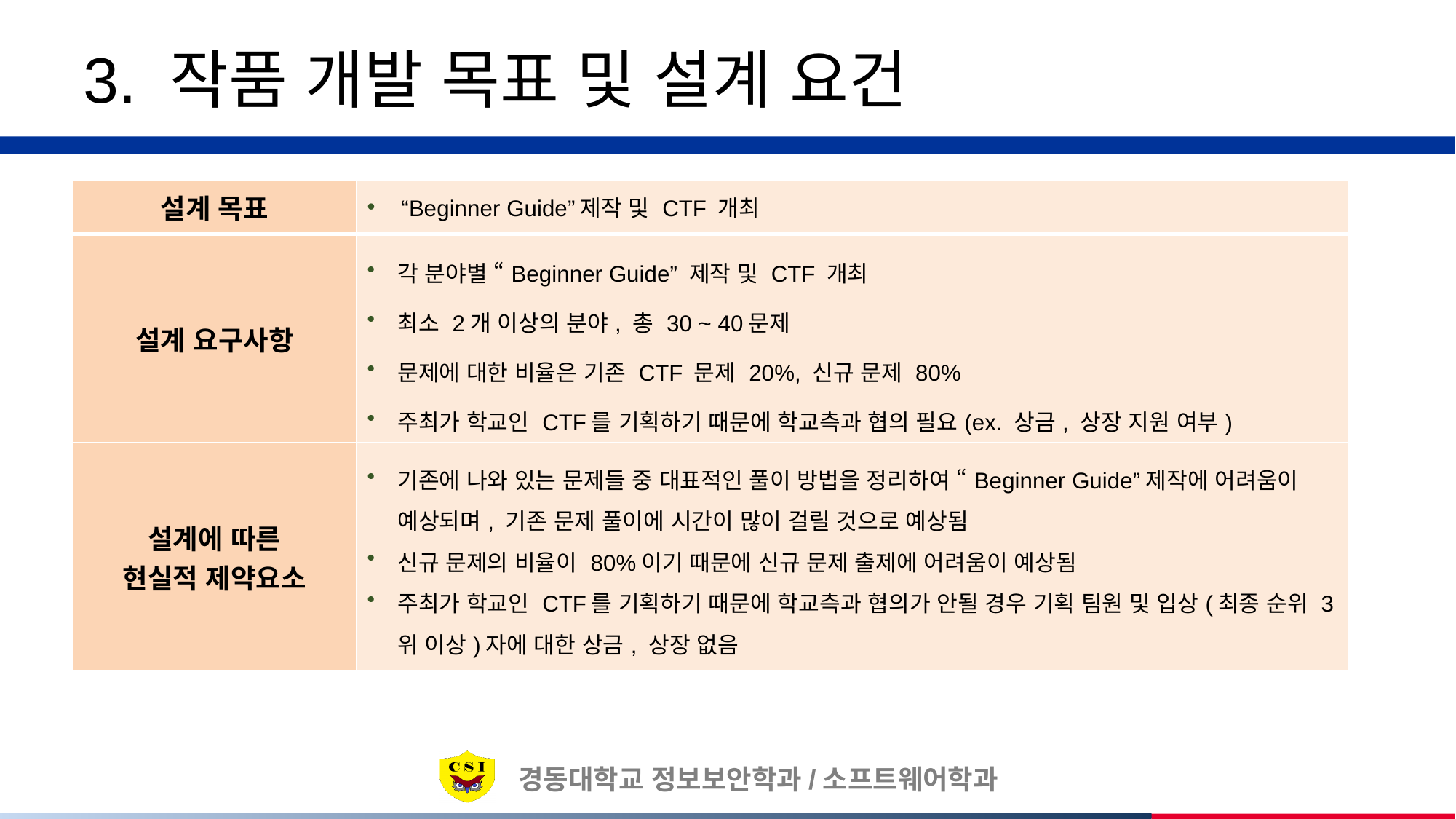

# 3. 작품 개발 목표 및 설계 요건
| 설계 목표 | “Beginner Guide”제작 및 CTF 개최 |
| --- | --- |
| 설계 요구사항 | 각 분야별 “Beginner Guide” 제작 및 CTF 개최 최소 2개 이상의 분야, 총 30 ~ 40문제 문제에 대한 비율은 기존 CTF 문제 20%, 신규 문제 80% 주최가 학교인 CTF를 기획하기 때문에 학교측과 협의 필요(ex. 상금, 상장 지원 여부) |
| 설계에 따른 현실적 제약요소 | 기존에 나와 있는 문제들 중 대표적인 풀이 방법을 정리하여 “Beginner Guide”제작에 어려움이 예상되며, 기존 문제 풀이에 시간이 많이 걸릴 것으로 예상됨 신규 문제의 비율이 80%이기 때문에 신규 문제 출제에 어려움이 예상됨 주최가 학교인 CTF를 기획하기 때문에 학교측과 협의가 안될 경우 기획 팀원 및 입상(최종 순위 3위 이상)자에 대한 상금, 상장 없음 |